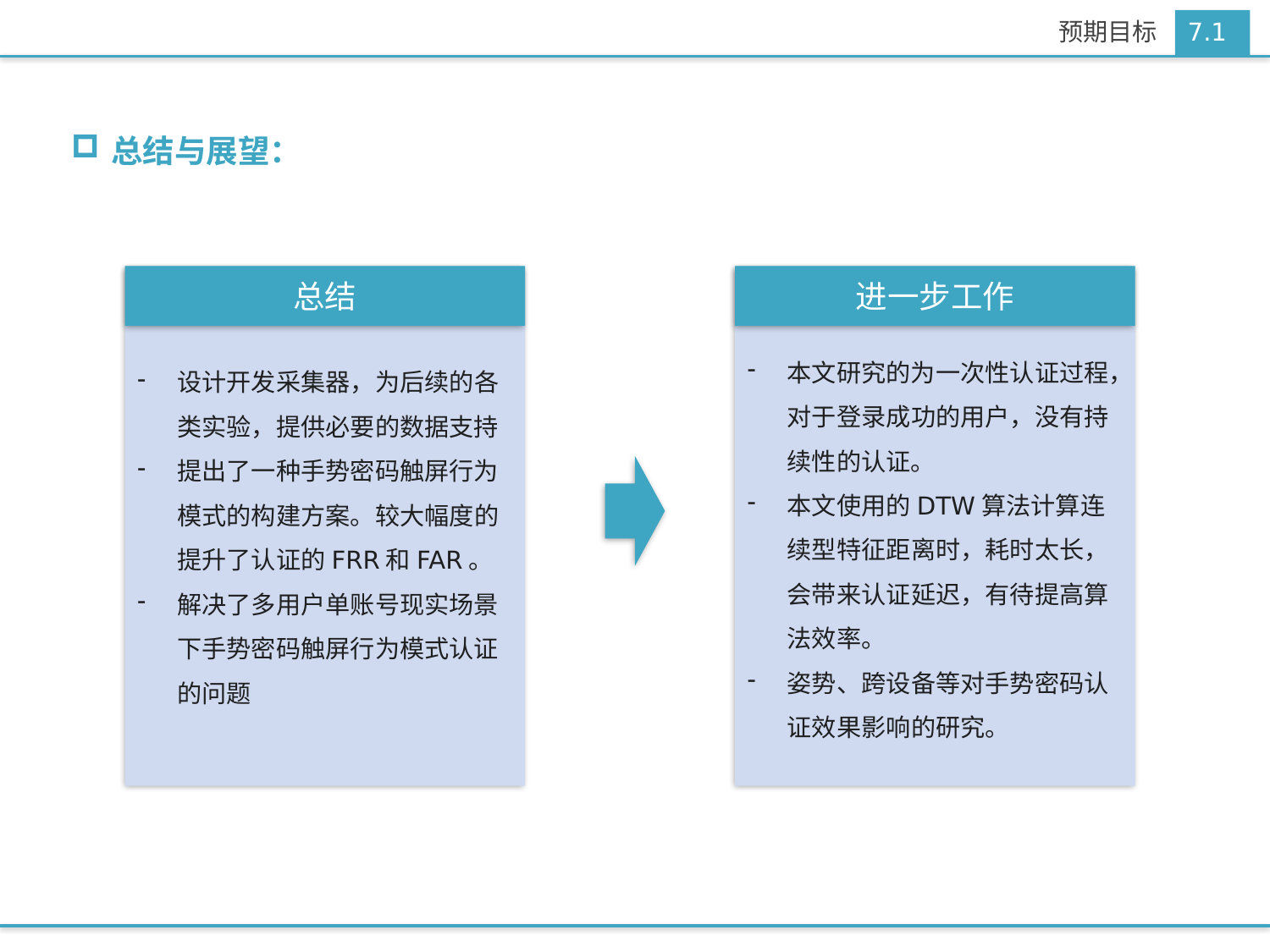

7.1

预期目标
总结与展望：

总结

进一步工作

本文研究的为一次性认证过程，对于登录成功的用户，没有持续性的认证。
本文使用的DTW算法计算连续型特征距离时，耗时太长，会带来认证延迟，有待提高算法效率。
姿势、跨设备等对手势密码认证效果影响的研究。
设计开发采集器，为后续的各类实验，提供必要的数据支持
提出了一种手势密码触屏行为模式的构建方案。较大幅度的提升了认证的FRR和FAR。
解决了多用户单账号现实场景下手势密码触屏行为模式认证的问题